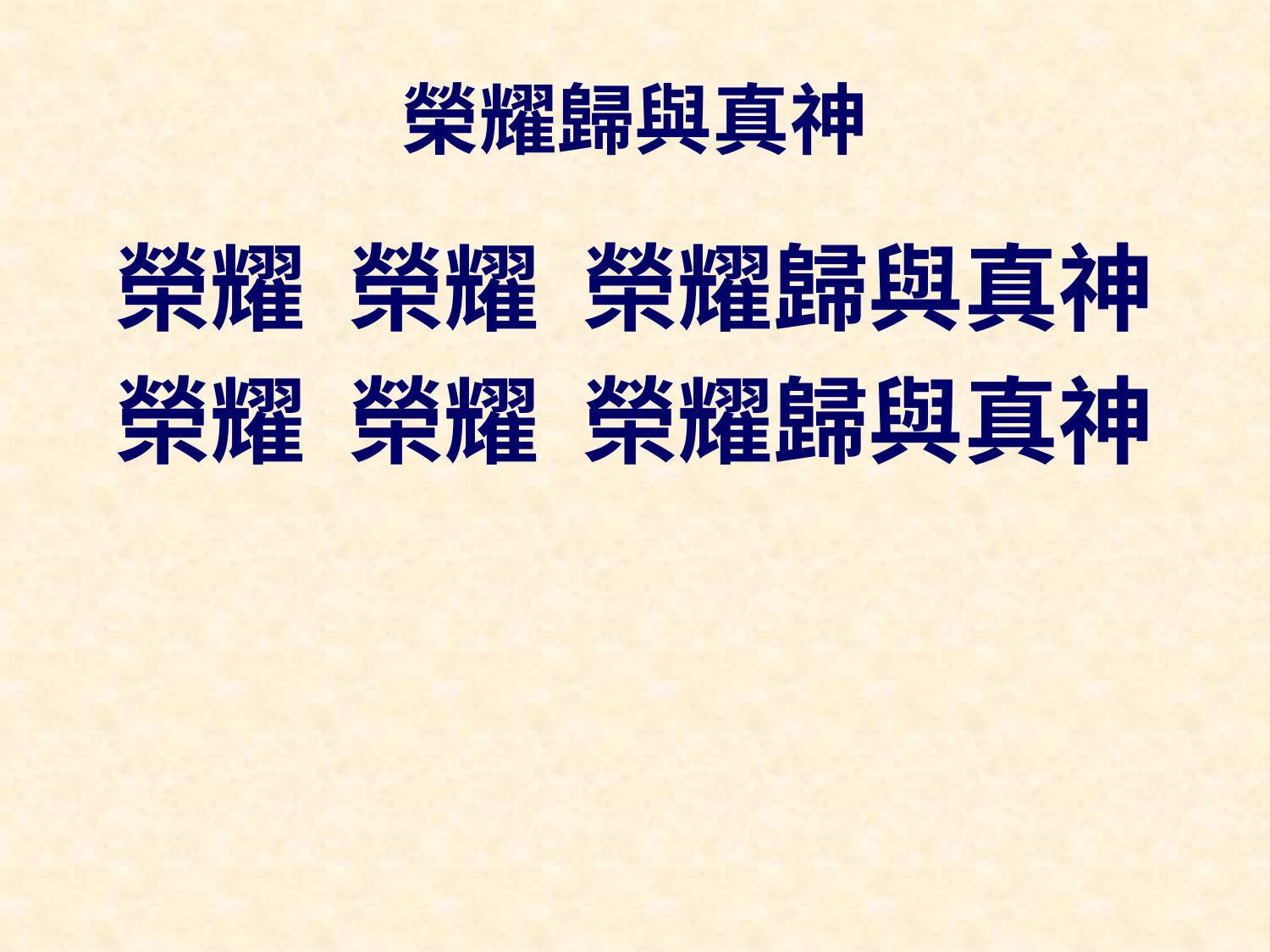

# 榮耀歸與真神
榮耀  榮耀  榮耀歸與真神
榮耀  榮耀  榮耀歸與真神